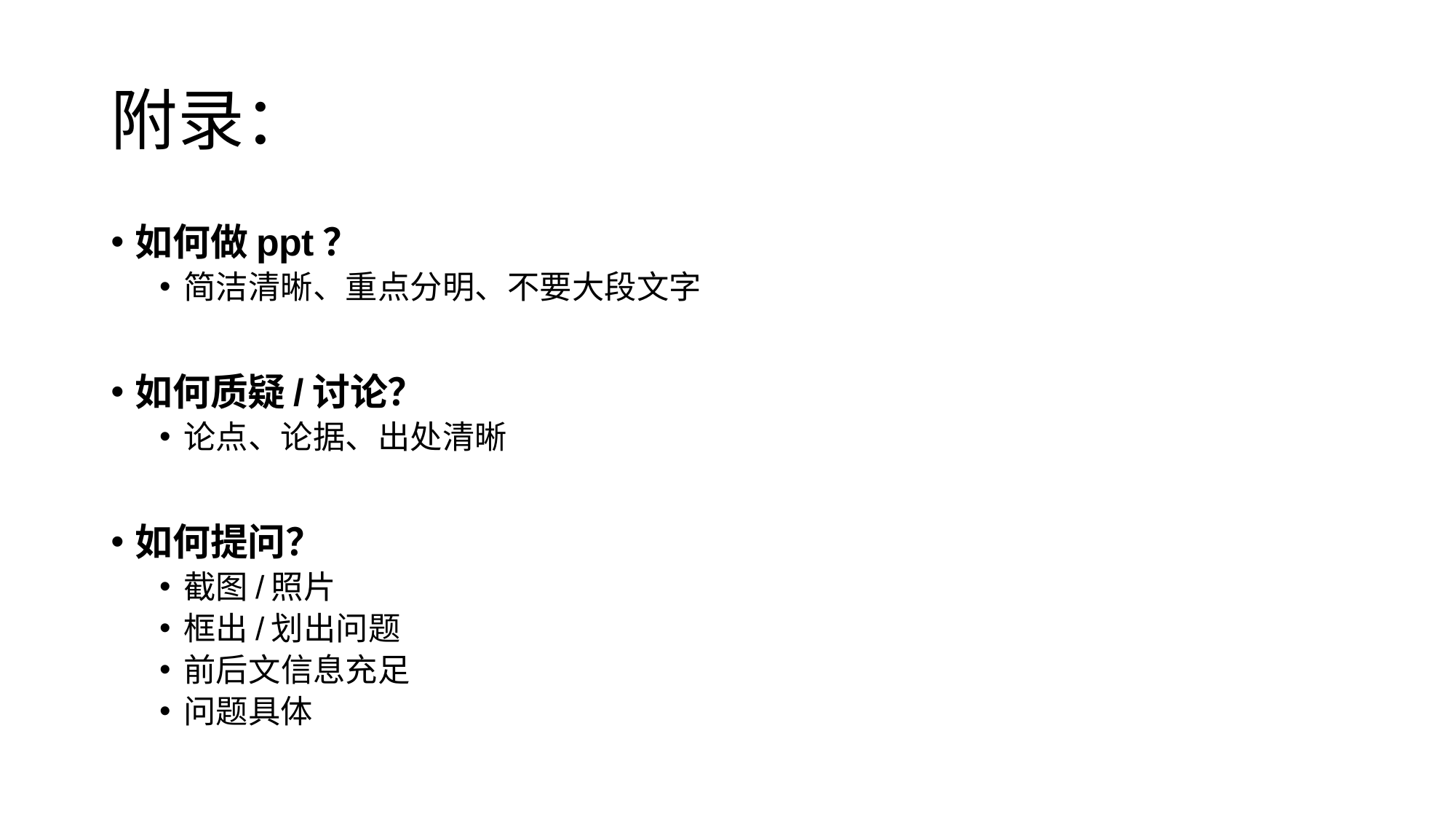

# 附录：
如何做ppt？
简洁清晰、重点分明、不要大段文字

如何质疑/讨论？
论点、论据、出处清晰

如何提问？
截图/照片
框出/划出问题
前后文信息充足
问题具体